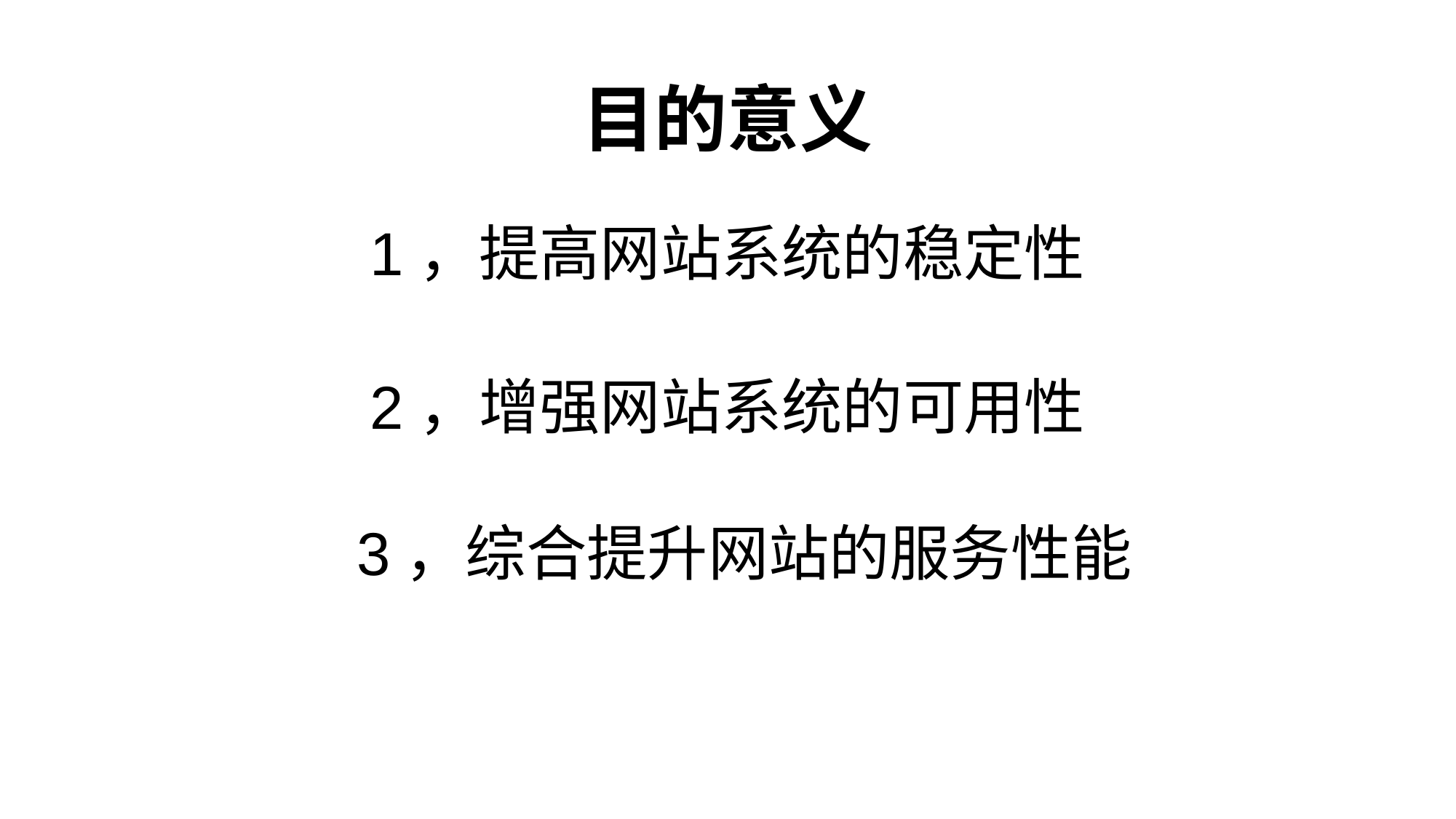

# 目的意义
1，提高网站系统的稳定性
2，增强网站系统的可用性
  3，综合提升网站的服务性能